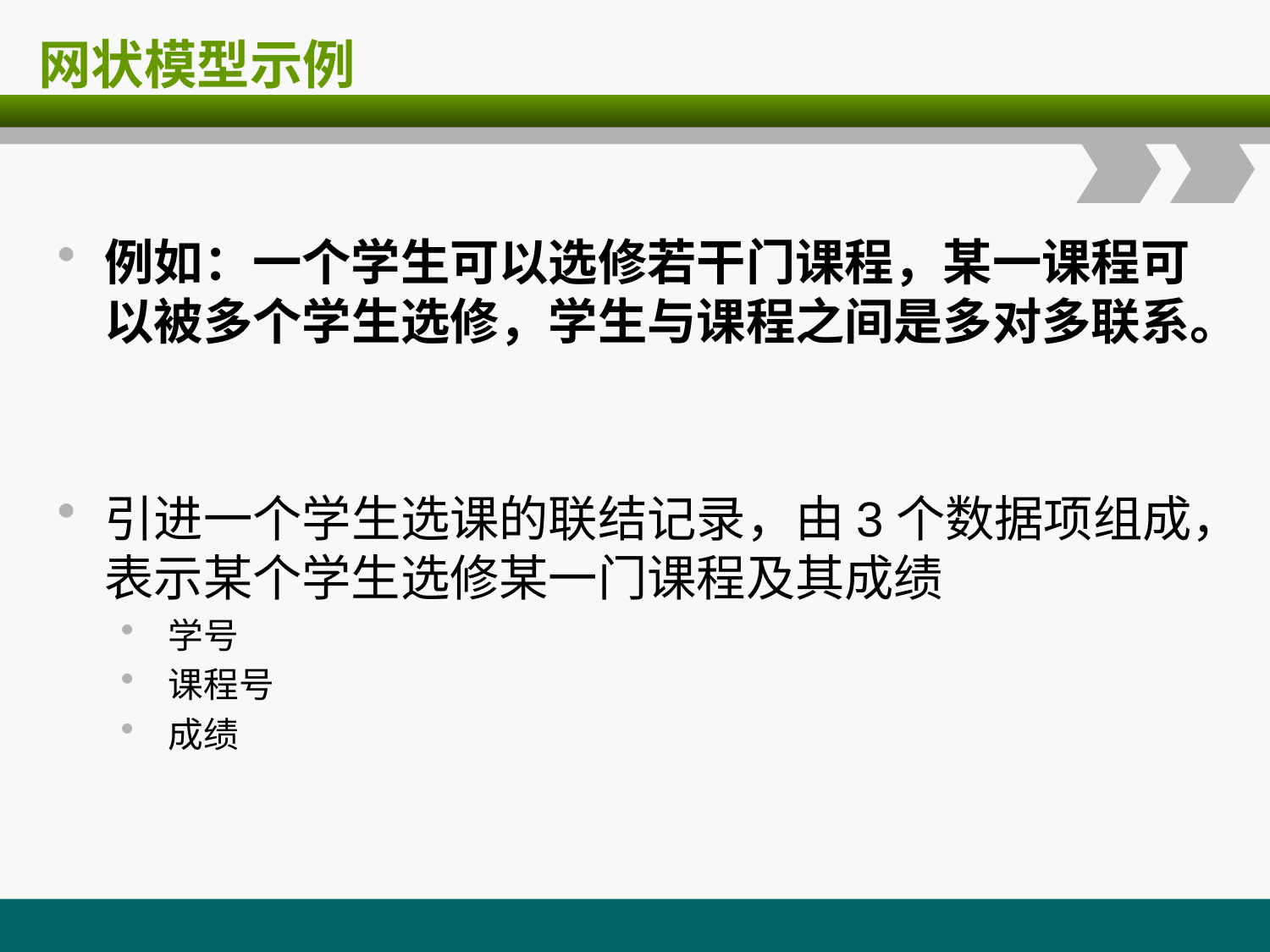

# 网状模型示例
例如：一个学生可以选修若干门课程，某一课程可以被多个学生选修，学生与课程之间是多对多联系。

引进一个学生选课的联结记录，由3个数据项组成，表示某个学生选修某一门课程及其成绩
学号
课程号
成绩